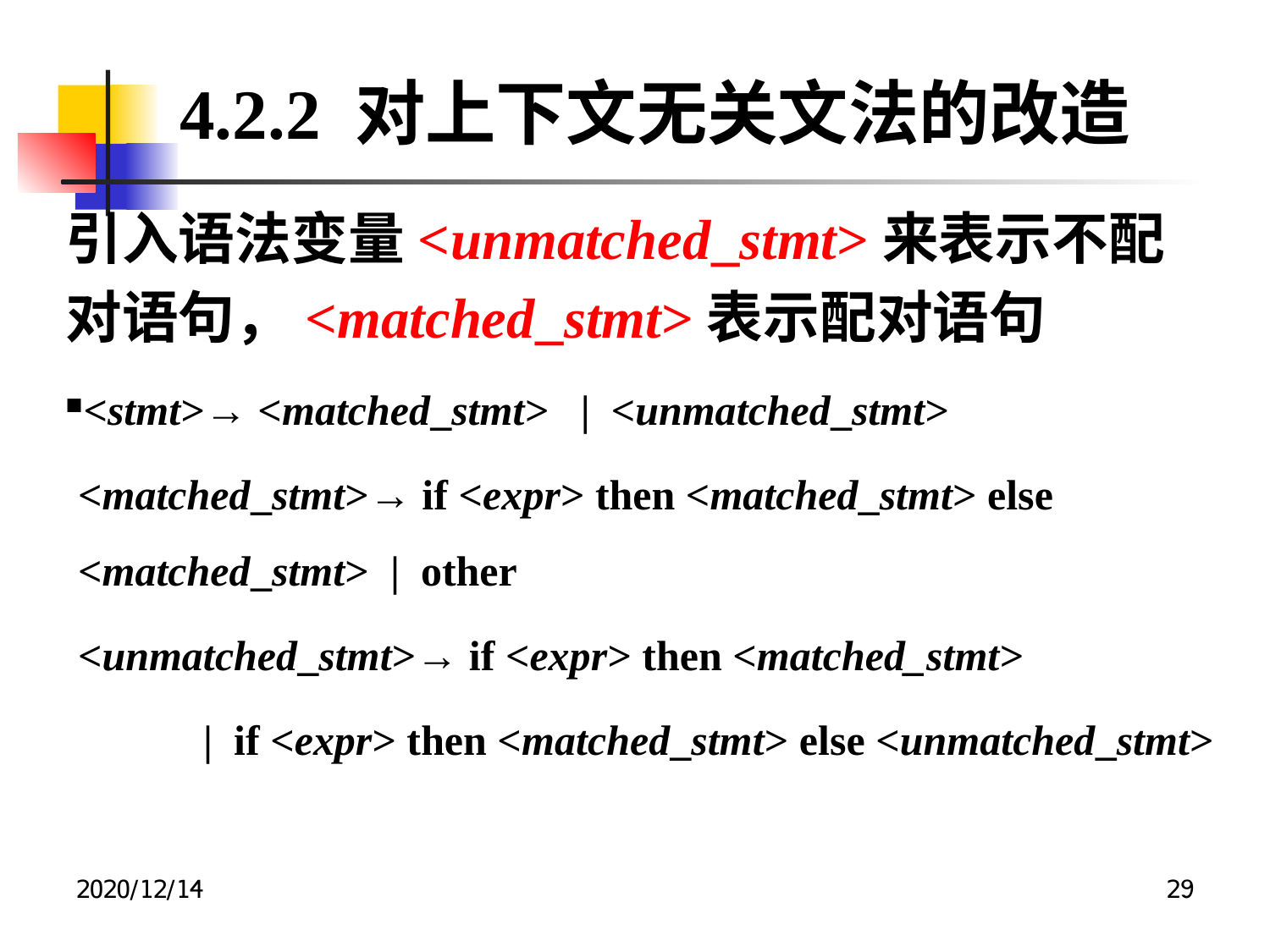

4.2.2 对上下文无关文法的改造
引入语法变量<unmatched_stmt>来表示不配
对语句，<matched_stmt>表示配对语句
<stmt>→ <matched_stmt>   |  <unmatched_stmt>
	<matched_stmt>→ if <expr> then <matched_stmt> else 	<matched_stmt>  |  other
	<unmatched_stmt>→ if <expr> then <matched_stmt>
             |  if <expr> then <matched_stmt> else <unmatched_stmt>
2020/12/14
29